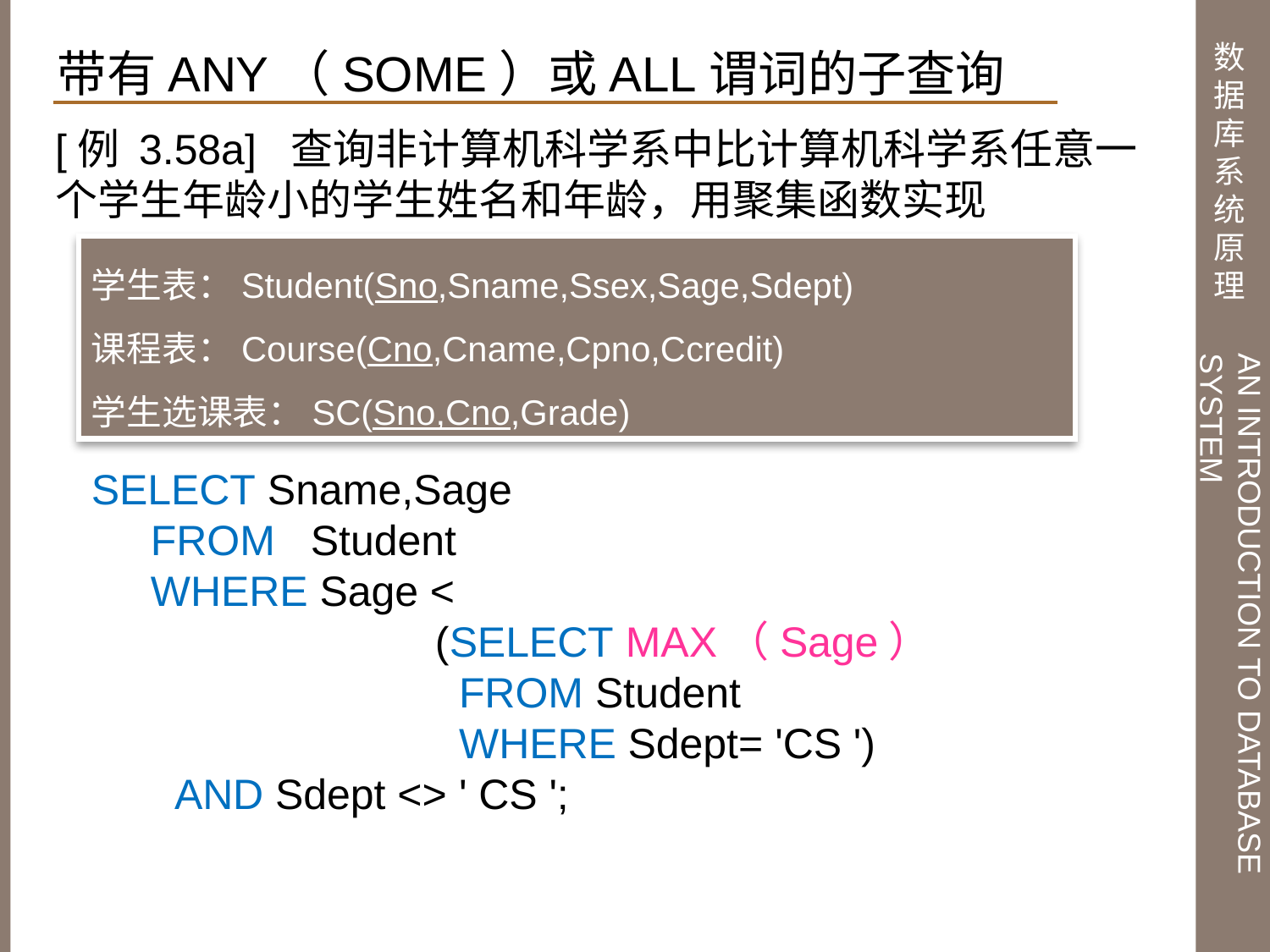

带有ANY（SOME）或ALL谓词的子查询
[例 3.58a]  查询非计算机科学系中比计算机科学系任意一个学生年龄小的学生姓名和年龄，用聚集函数实现
学生表：Student(Sno,Sname,Ssex,Sage,Sdept)
课程表：Course(Cno,Cname,Cpno,Ccredit)
学生选课表：SC(Sno,Cno,Grade)
SELECT Sname,Sage
     FROM   Student
     WHERE Sage <
                             (SELECT MAX（Sage）
                               FROM Student
                               WHERE Sdept= 'CS ')
       AND Sdept <> ' CS ';